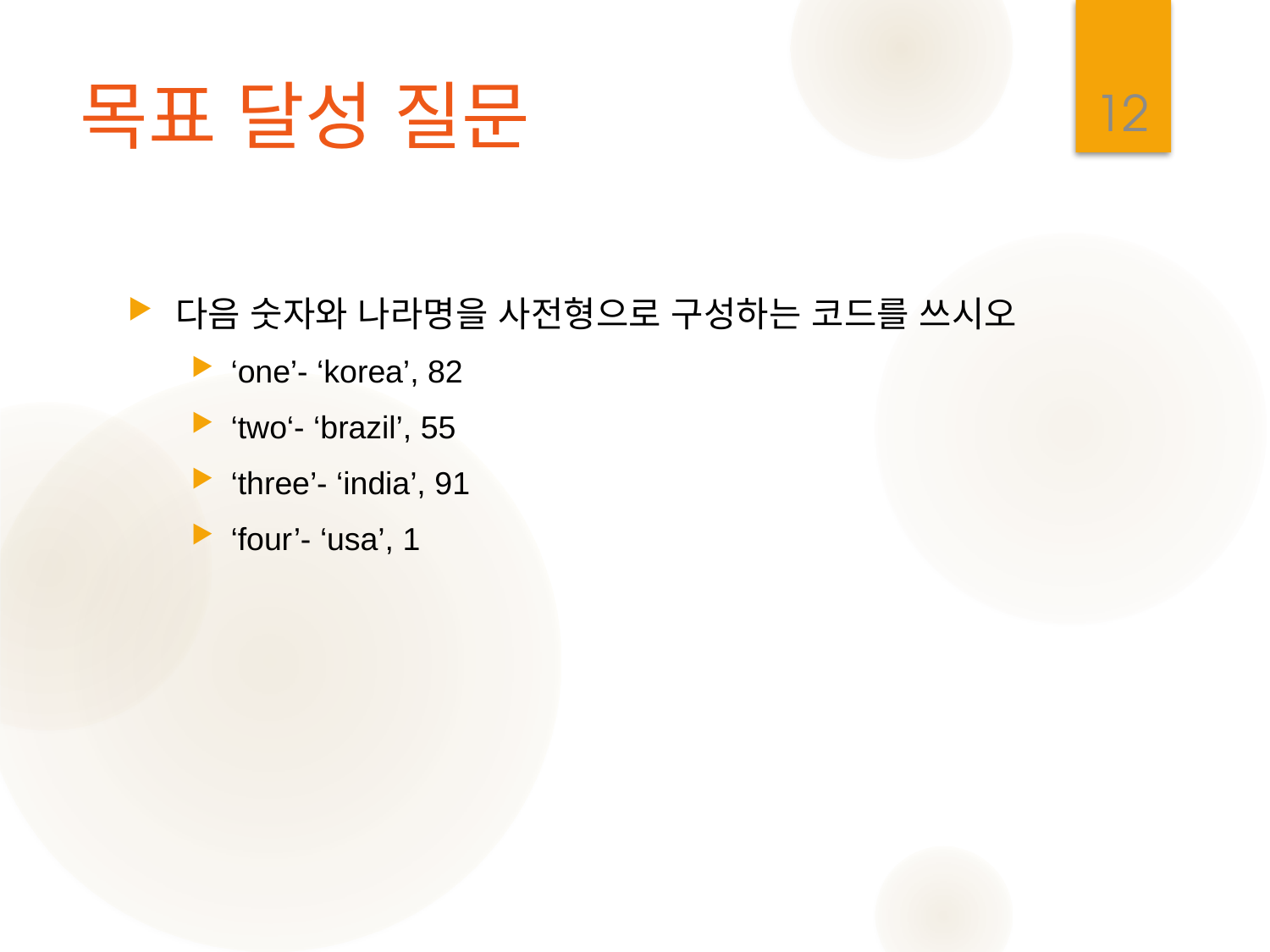

12
# 목표 달성 질문
다음 숫자와 나라명을 사전형으로 구성하는 코드를 쓰시오
‘one’- ‘korea’, 82
‘two‘- ‘brazil’, 55
‘three’- ‘india’, 91
‘four’- ‘usa’, 1